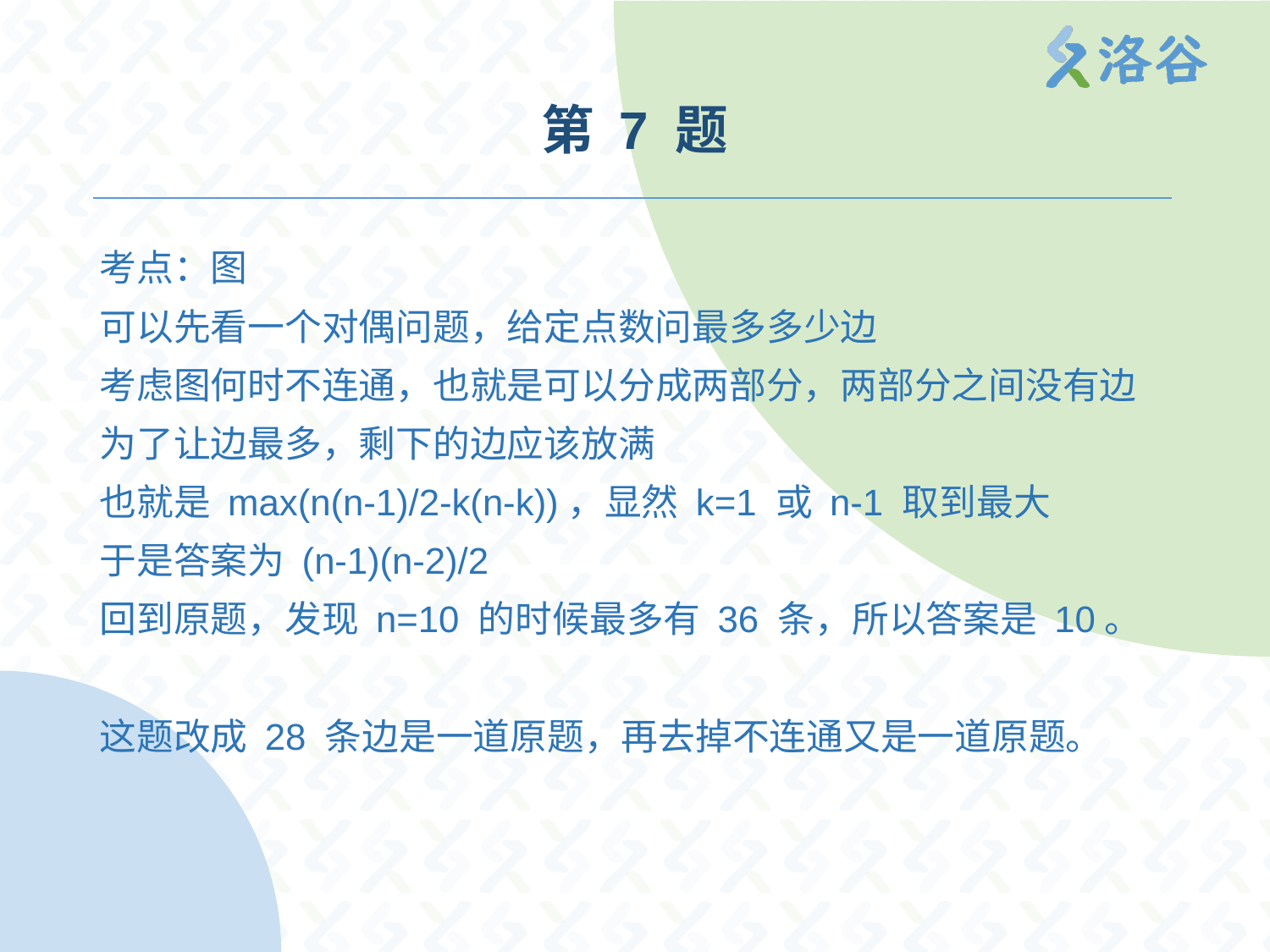

# 第 7 题
考点：图
可以先看一个对偶问题，给定点数问最多多少边
考虑图何时不连通，也就是可以分成两部分，两部分之间没有边
为了让边最多，剩下的边应该放满
也就是 max(n(n-1)/2-k(n-k))，显然 k=1 或 n-1 取到最大
于是答案为 (n-1)(n-2)/2
回到原题，发现 n=10 的时候最多有 36 条，所以答案是 10。

这题改成 28 条边是一道原题，再去掉不连通又是一道原题。